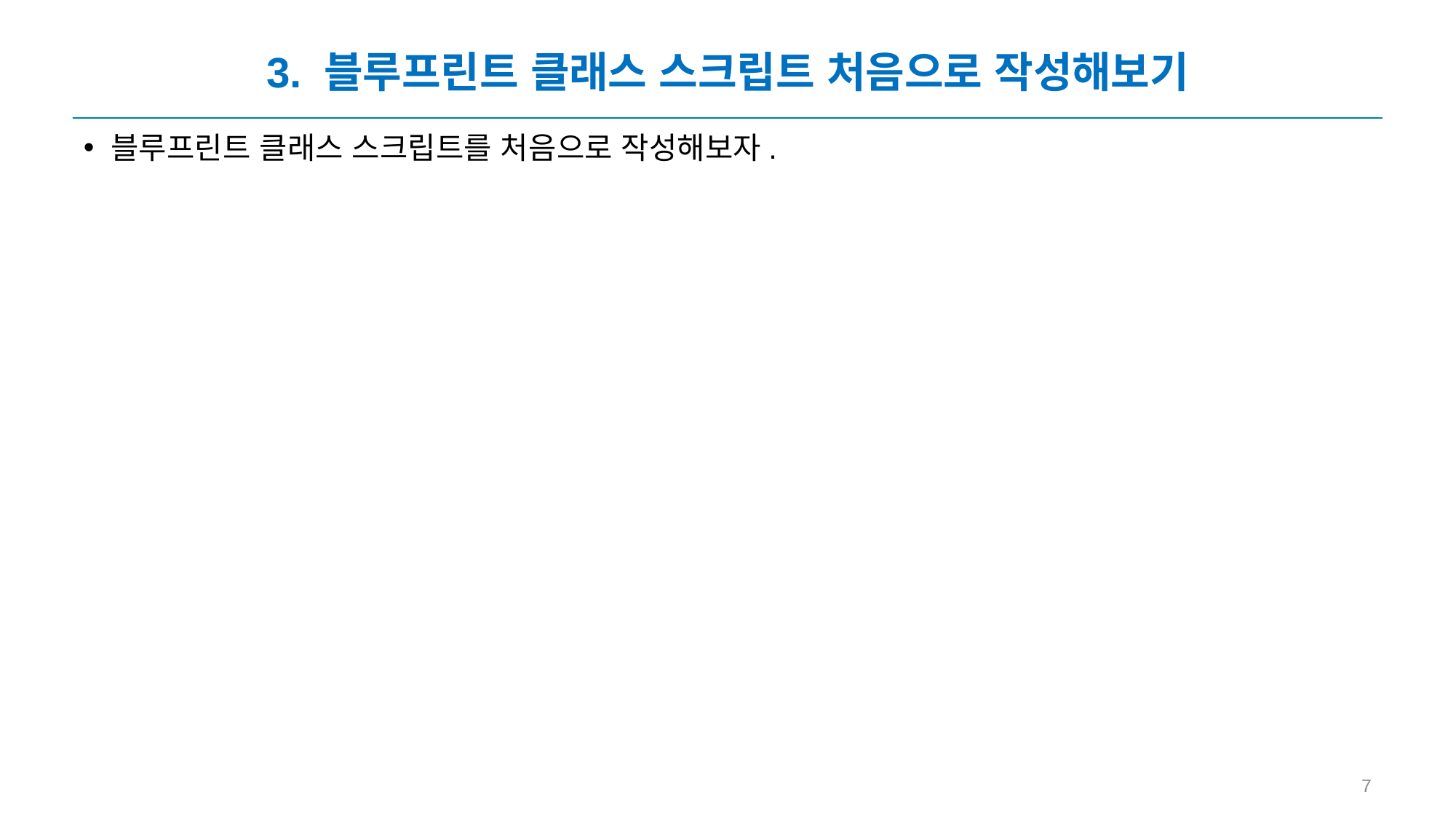

# 3. 블루프린트 클래스 스크립트 처음으로 작성해보기
블루프린트 클래스 스크립트를 처음으로 작성해보자.

7